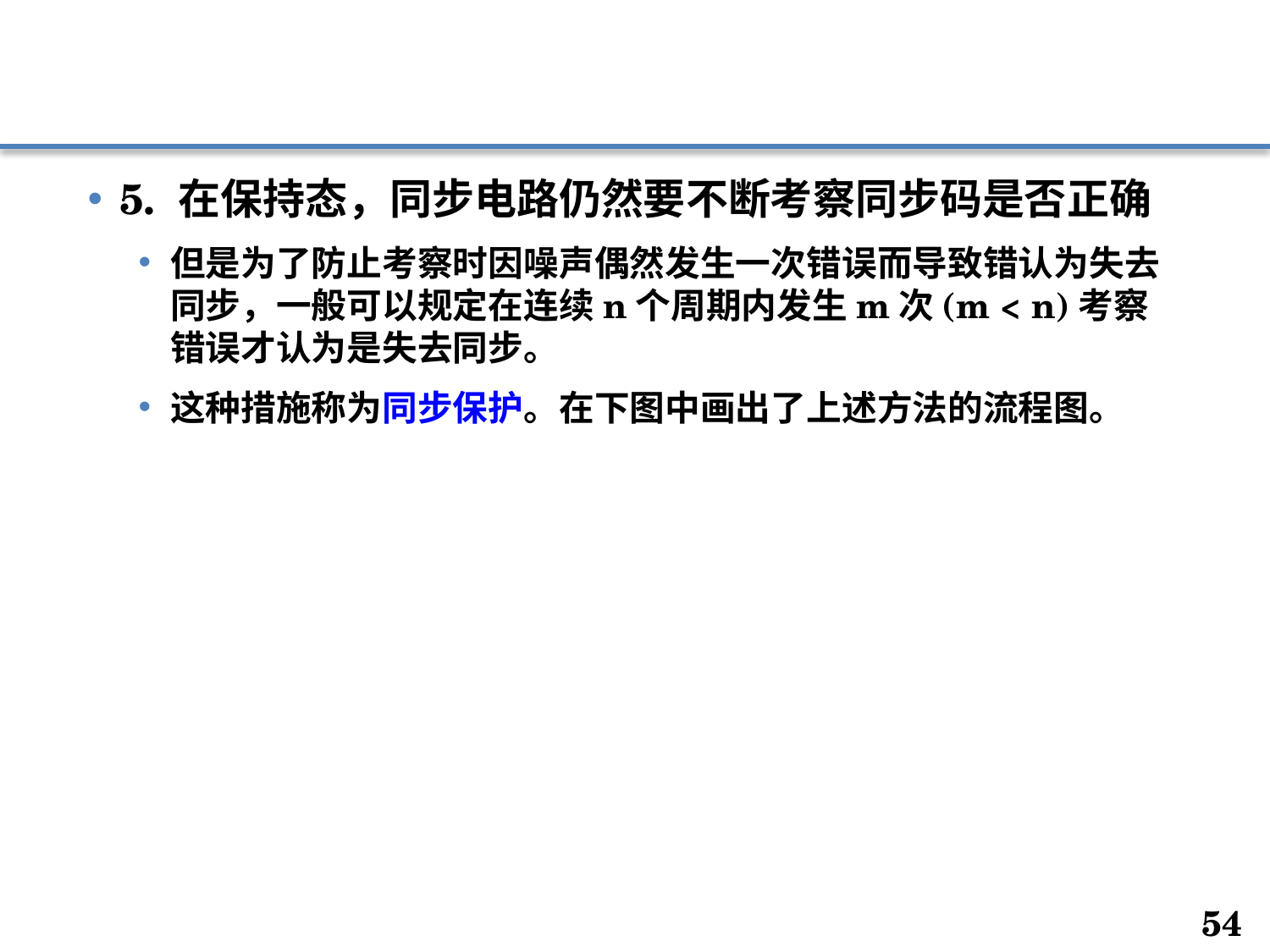

#
5. 在保持态，同步电路仍然要不断考察同步码是否正确
但是为了防止考察时因噪声偶然发生一次错误而导致错认为失去同步，一般可以规定在连续n个周期内发生m次(m < n)考察错误才认为是失去同步。
这种措施称为同步保护。在下图中画出了上述方法的流程图。
54